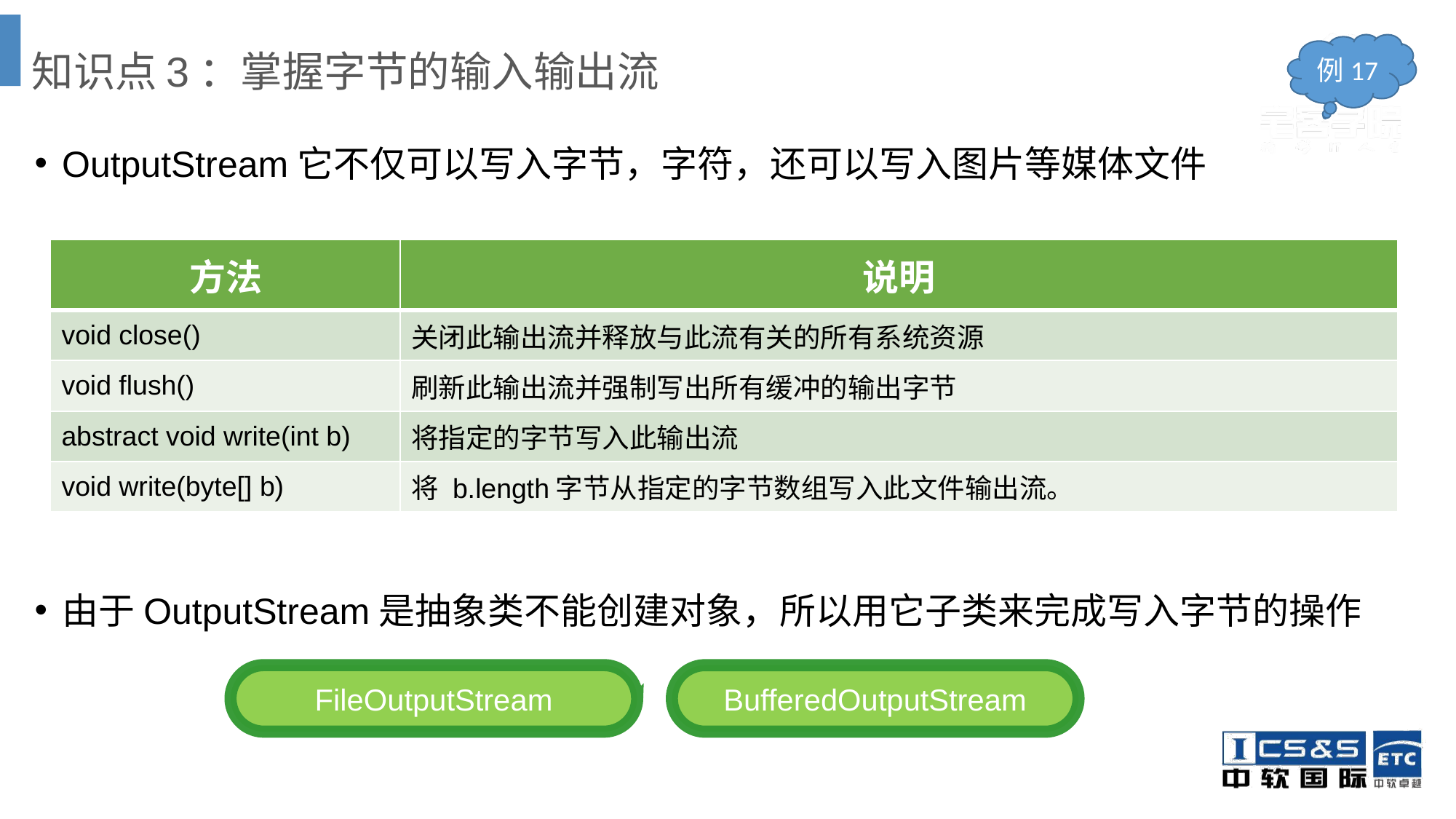

# 知识点3：掌握字节的输入输出流
例17
OutputStream它不仅可以写入字节，字符，还可以写入图片等媒体文件

由于OutputStream是抽象类不能创建对象，所以用它子类来完成写入字节的操作

| 方法 | 说明 |
| --- | --- |
| void close() | 关闭此输出流并释放与此流有关的所有系统资源 |
| void flush() | 刷新此输出流并强制写出所有缓冲的输出字节 |
| abstract void write(int b) | 将指定的字节写入此输出流 |
| void write(byte[] b) | 将 b.length字节从指定的字节数组写入此文件输出流。 |
FileOutputStream
BufferedOutputStream